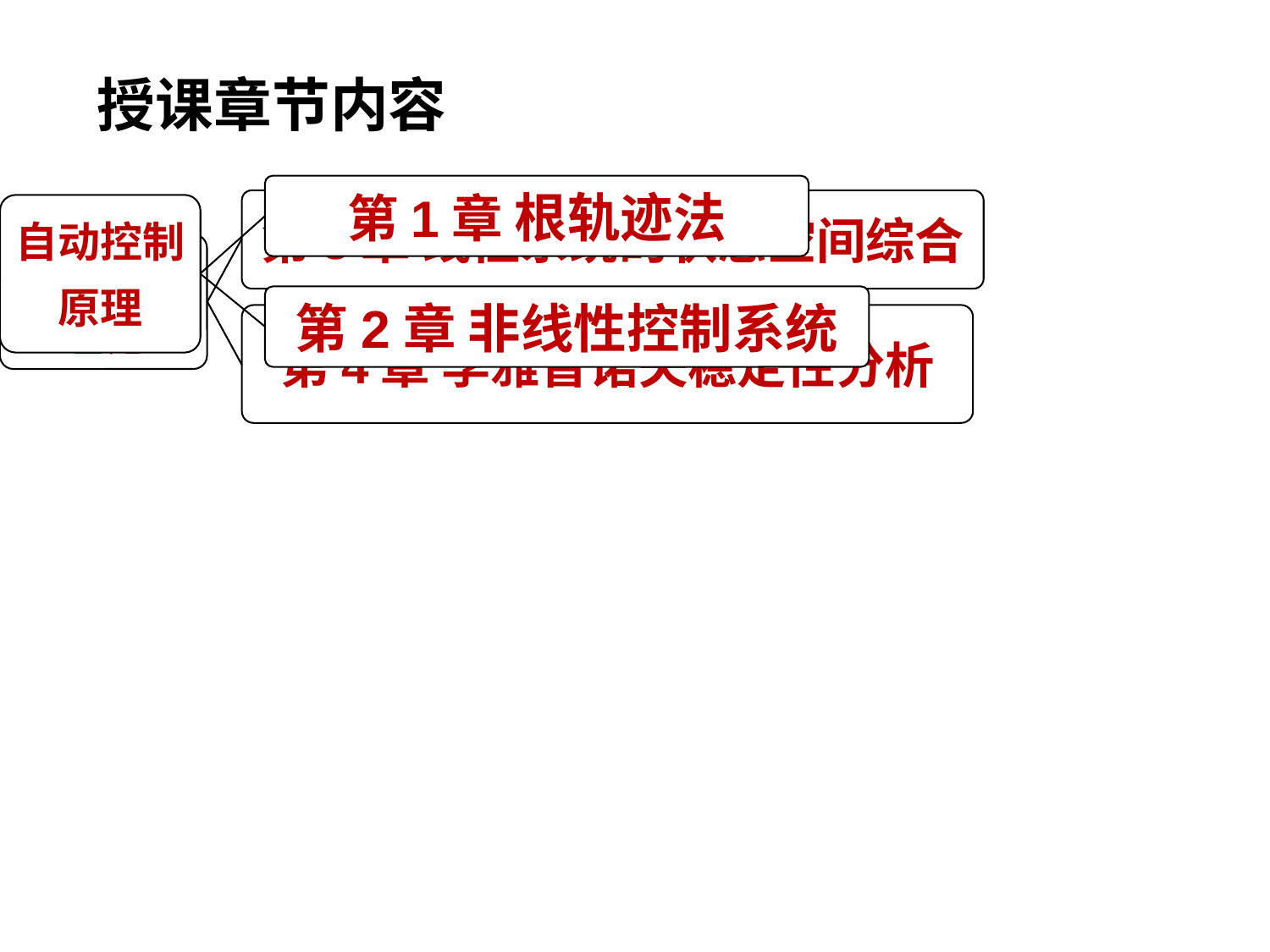

# 授课章节内容
自动控制
原理

第1章 根轨迹法

第2章 非线性控制系统

现代控制
理论

第3章 线性系统的状态空间综合

第4章 李雅普诺夫稳定性分析